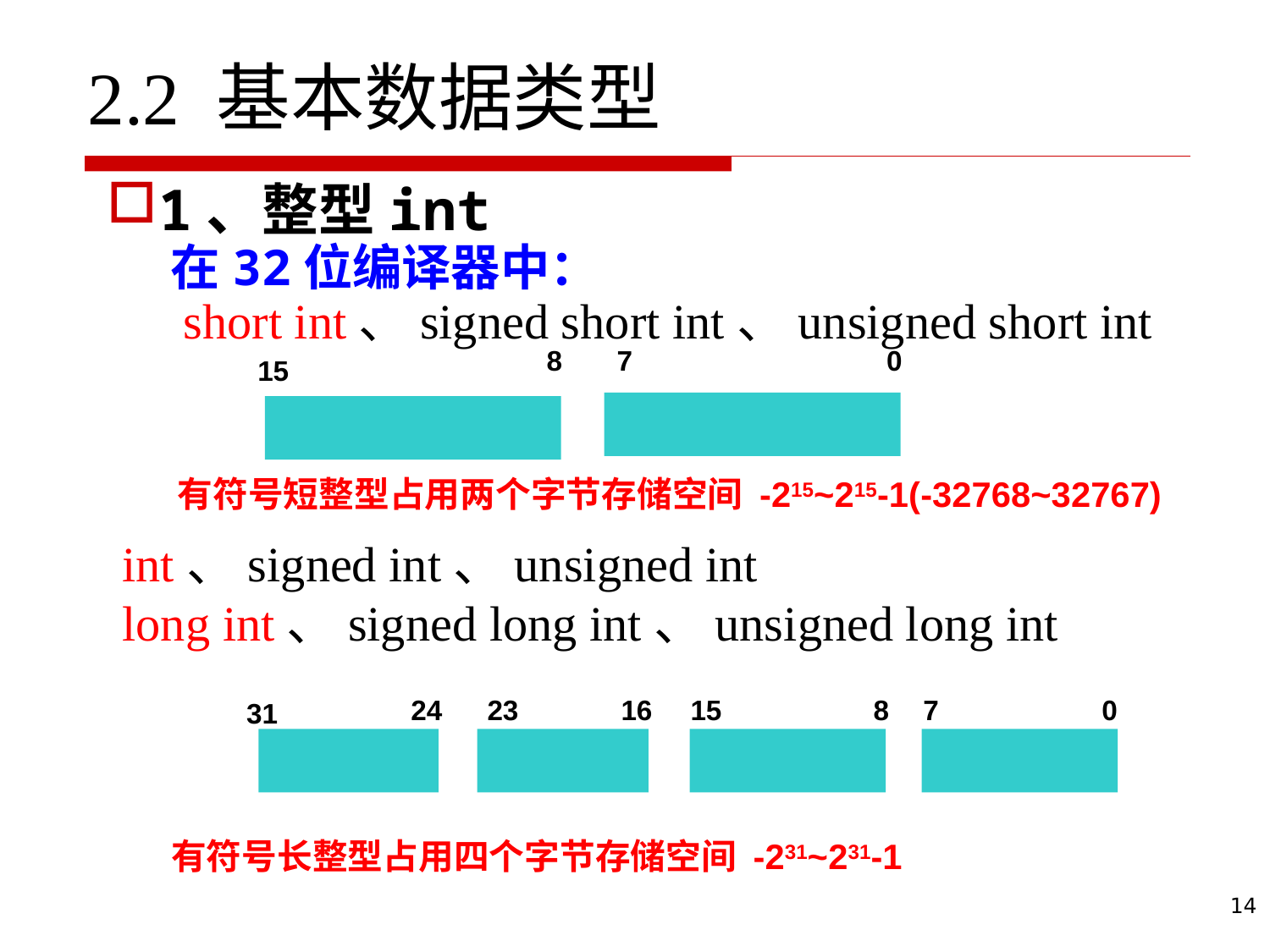

2.2 基本数据类型
1、整型int
在32位编译器中：
 short int、signed short int、unsigned short int
8
7
0
15

有符号短整型占用两个字节存储空间 -215~215-1(-32768~32767)
int、signed int、unsigned int
long int、signed long int、unsigned long int

     有符号长整型占用四个字节存储空间 -231~231-1
24
23
16
15
8
7
0
31

14